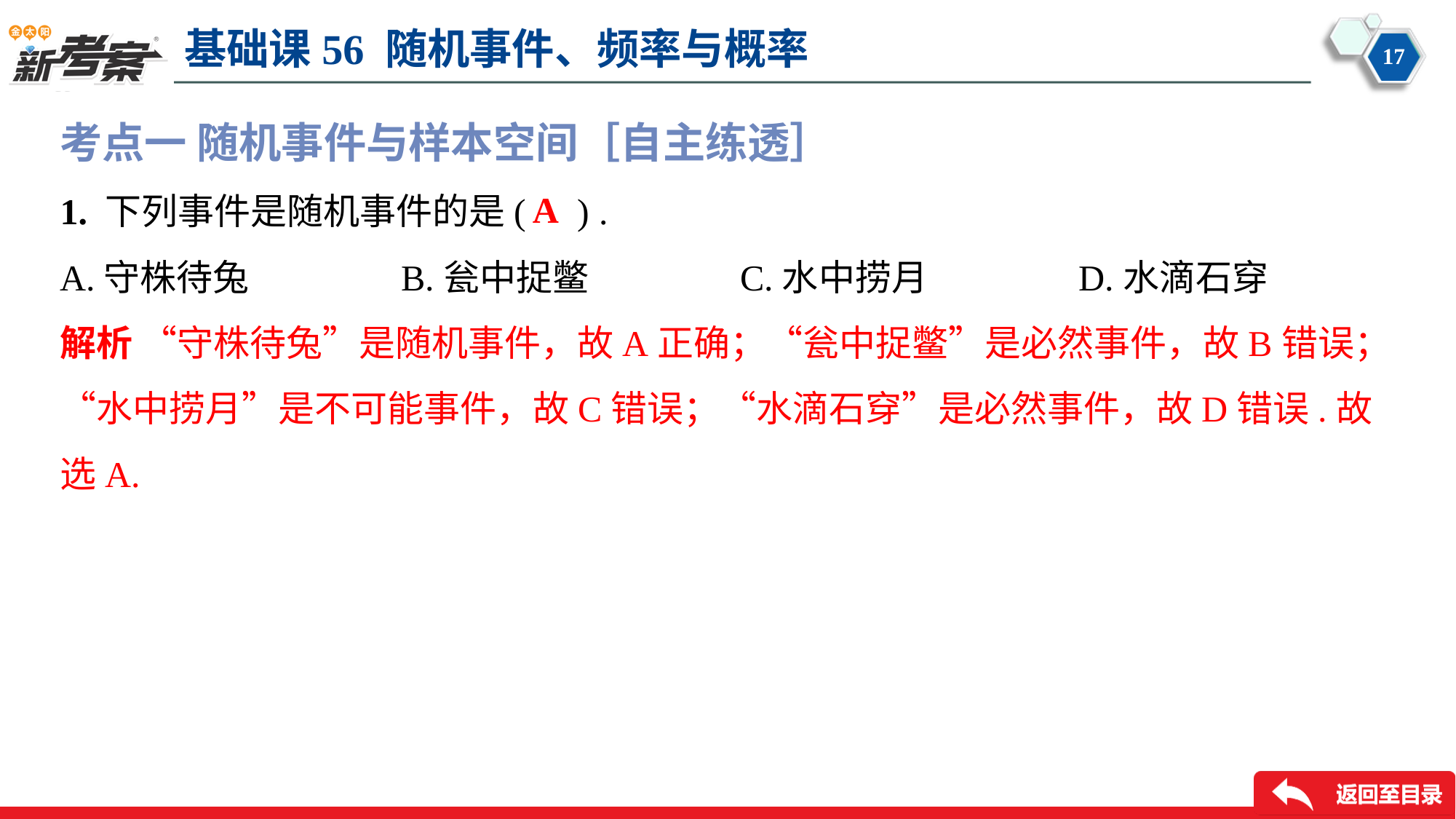

考点一 随机事件与样本空间［自主练透］
1. 下列事件是随机事件的是(     ) .
A
A.守株待兔	B.瓮中捉鳖	C.水中捞月	D.水滴石穿
解析 “守株待兔”是随机事件，故A正确；“瓮中捉鳖”是必然事件，故B错误；“水中捞月”是不可能事件，故C错误；“水滴石穿”是必然事件，故D错误.故选A.